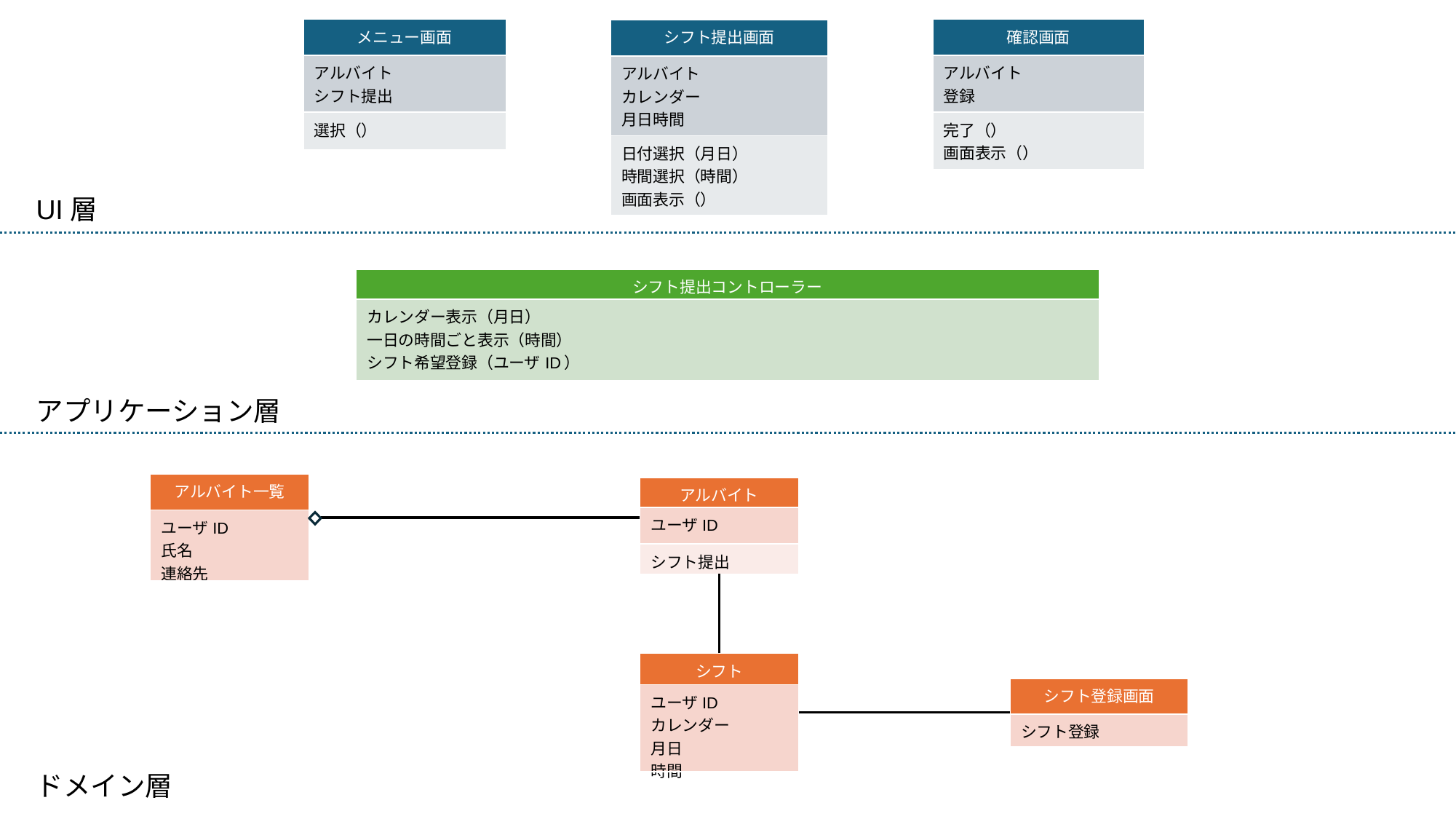

| メニュー画面 |
| --- |
| アルバイト シフト提出 |
| 選択（） |
| 確認画面 |
| --- |
| アルバイト 登録 |
| 完了（） 画面表示（） |
| シフト提出画面 |
| --- |
| アルバイト カレンダー 月日時間 |
| 日付選択（月日） 時間選択（時間） 画面表示（） |
UI層
| シフト提出コントローラー |
| --- |
| カレンダー表示（月日） 一日の時間ごと表示（時間） シフト希望登録（ユーザID） |
アプリケーション層
| アルバイト一覧 |
| --- |
| ユーザID 氏名 連絡先 |
| アルバイト |
| --- |
| ユーザID |
| シフト提出 |

| シフト |
| --- |
| ユーザID カレンダー 月日 時間 |
| シフト登録画面 |
| --- |
| シフト登録 |
ドメイン層